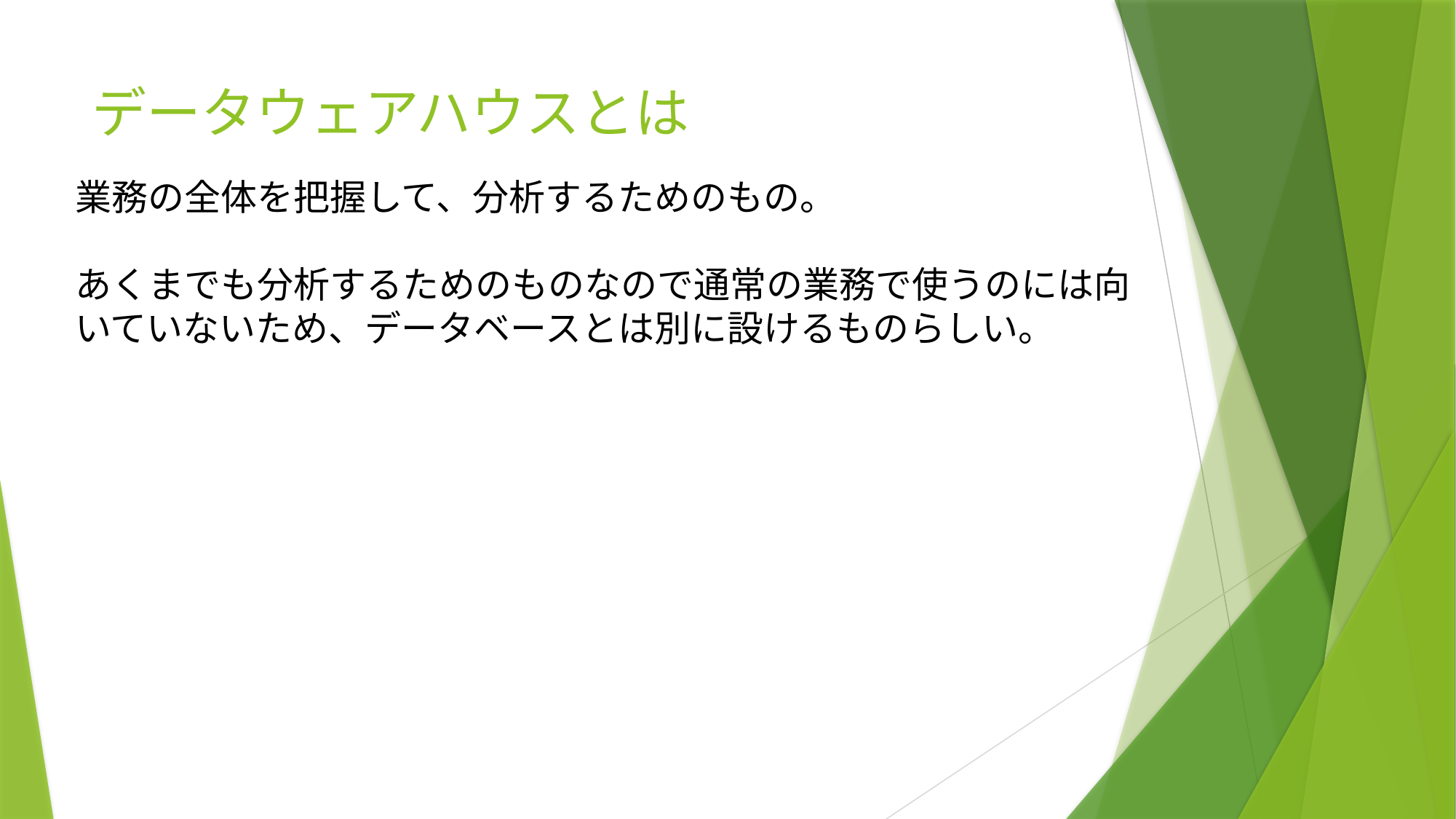

# データウェアハウスとは
業務の全体を把握して、分析するためのもの。

あくまでも分析するためのものなので通常の業務で使うのには向いていないため、データベースとは別に設けるものらしい。